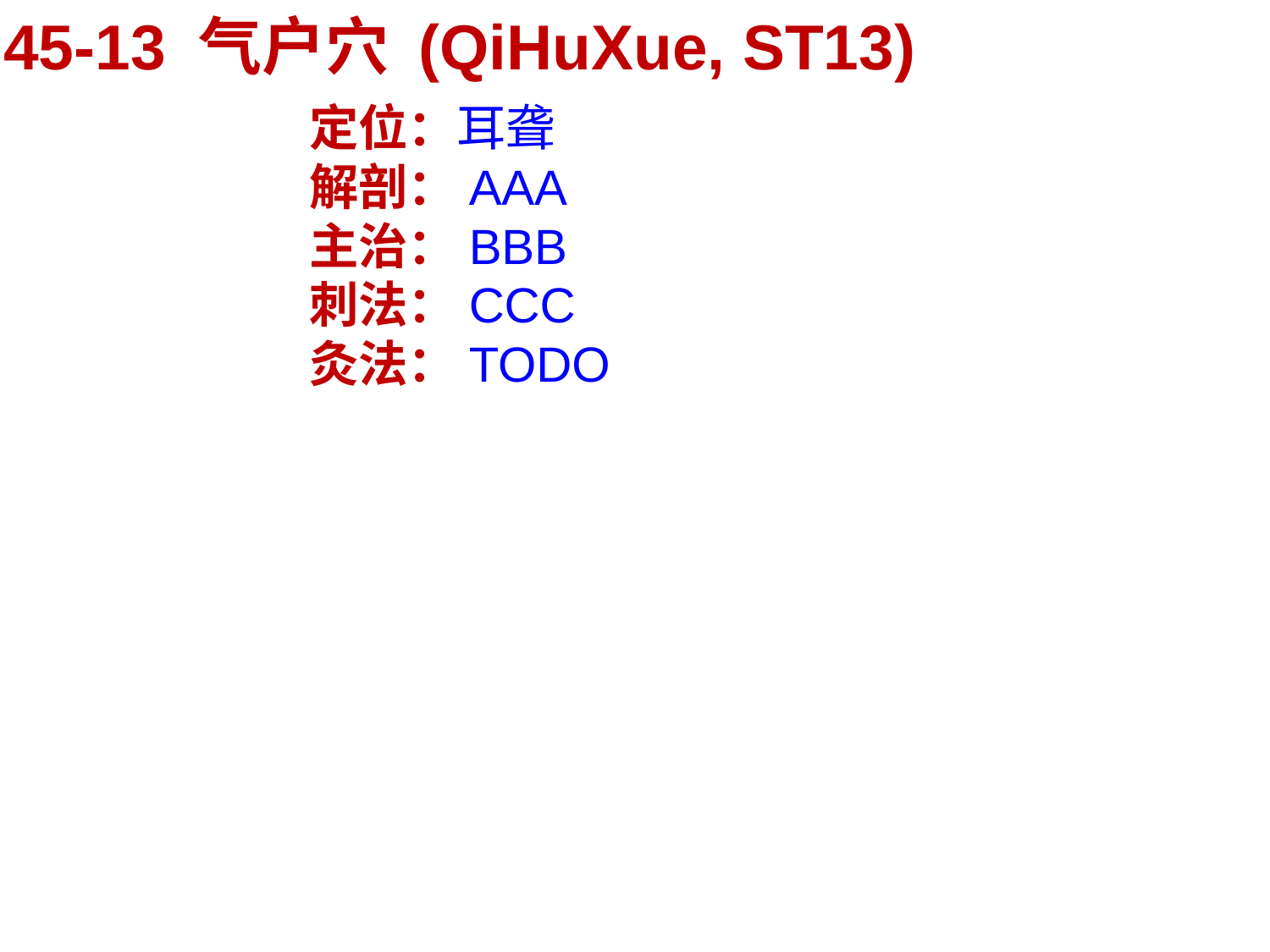

45-13 气户穴 (QiHuXue, ST13)
定位：耳聋
解剖：AAA
主治：BBB
刺法：CCC
灸法：TODO